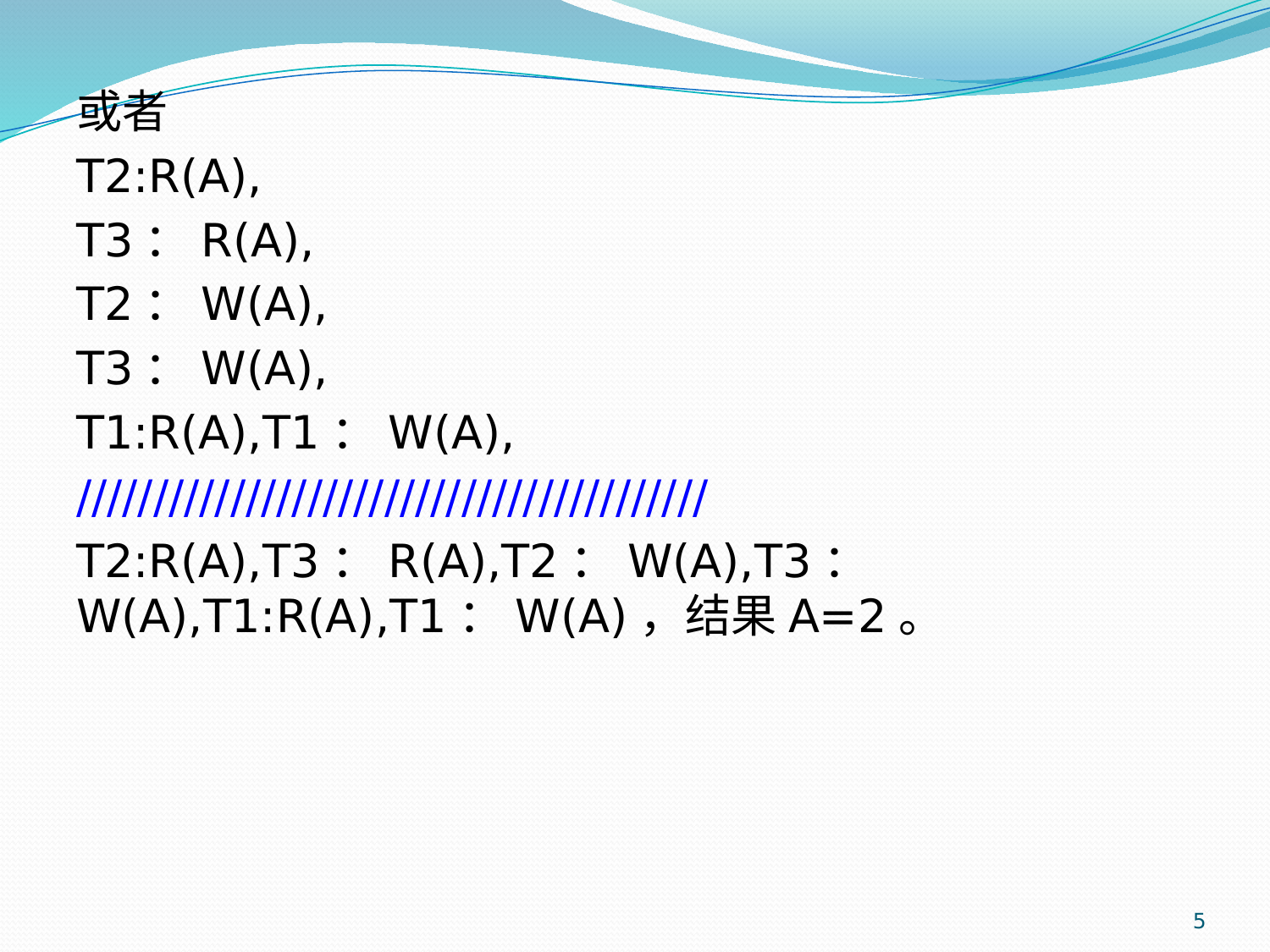

或者
T2:R(A),
T3：R(A),
T2：W(A),
T3：W(A),
T1:R(A),T1：W(A),
/////////////////////////////////////////
T2:R(A),T3：R(A),T2：W(A),T3：W(A),T1:R(A),T1：W(A)，结果A=2。

5